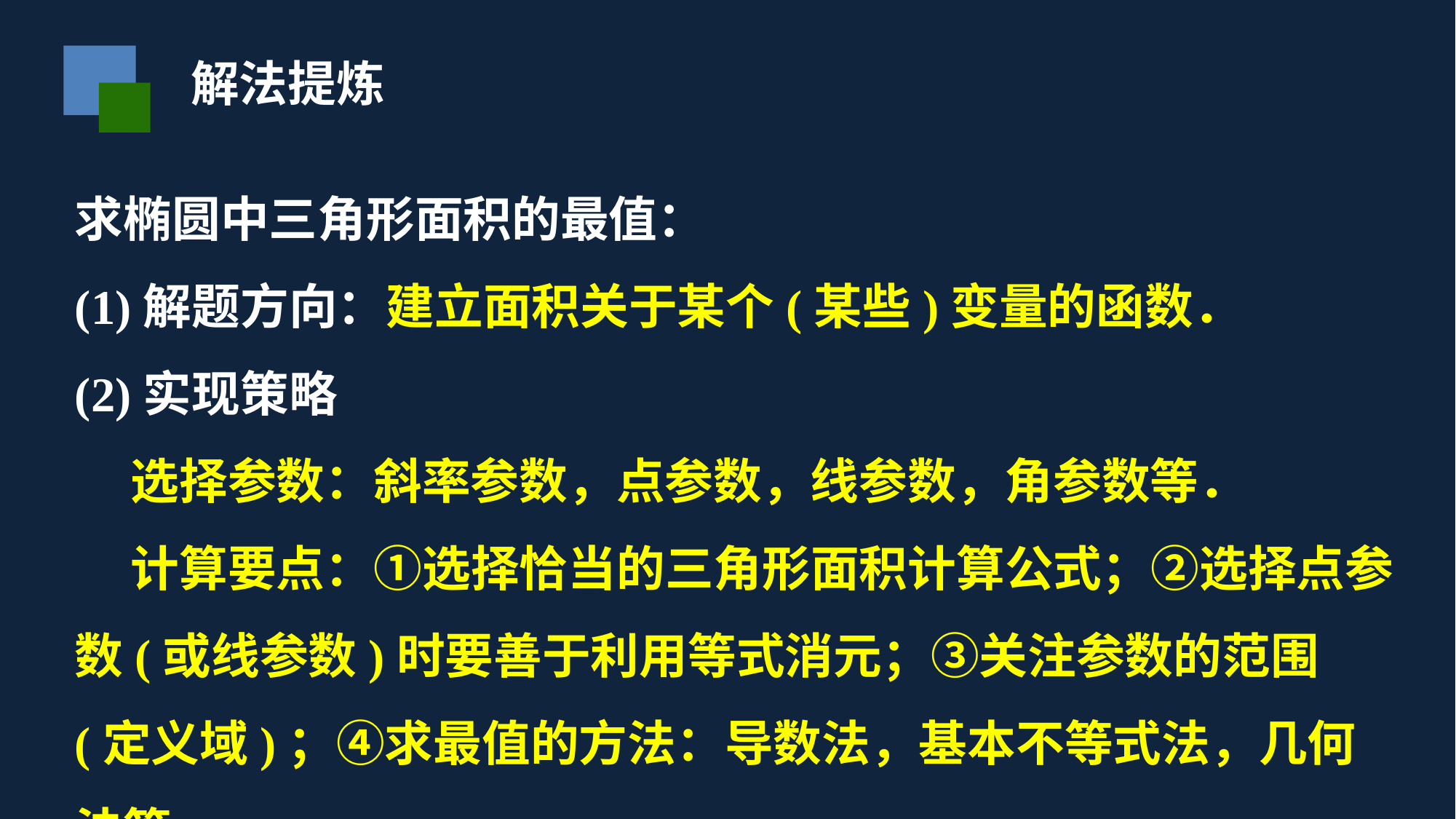

解法提炼
求椭圆中三角形面积的最值：
(1)解题方向：建立面积关于某个(某些)变量的函数．
(2)实现策略
    选择参数：斜率参数，点参数，线参数，角参数等．
    计算要点：①选择恰当的三角形面积计算公式；②选择点参数(或线参数)时要善于利用等式消元；③关注参数的范围(定义域)；④求最值的方法：导数法，基本不等式法，几何法等．